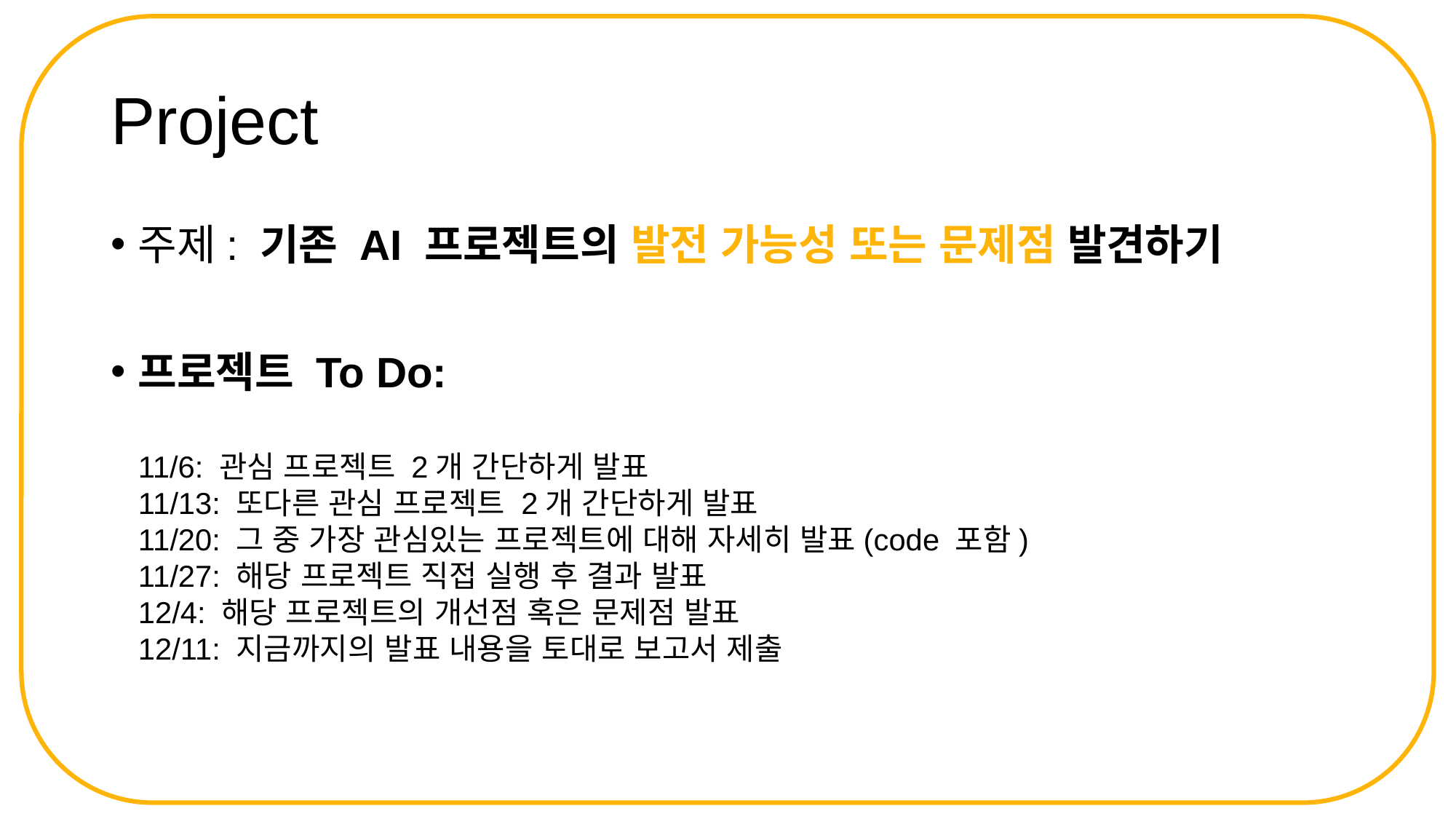

# Project
주제: 기존 AI 프로젝트의 발전 가능성 또는 문제점 발견하기

프로젝트 To Do:
11/6: 관심 프로젝트 2개 간단하게 발표
11/13: 또다른 관심 프로젝트 2개 간단하게 발표
11/20: 그 중 가장 관심있는 프로젝트에 대해 자세히 발표(code 포함)
11/27: 해당 프로젝트 직접 실행 후 결과 발표
12/4: 해당 프로젝트의 개선점 혹은 문제점 발표
12/11: 지금까지의 발표 내용을 토대로 보고서 제출